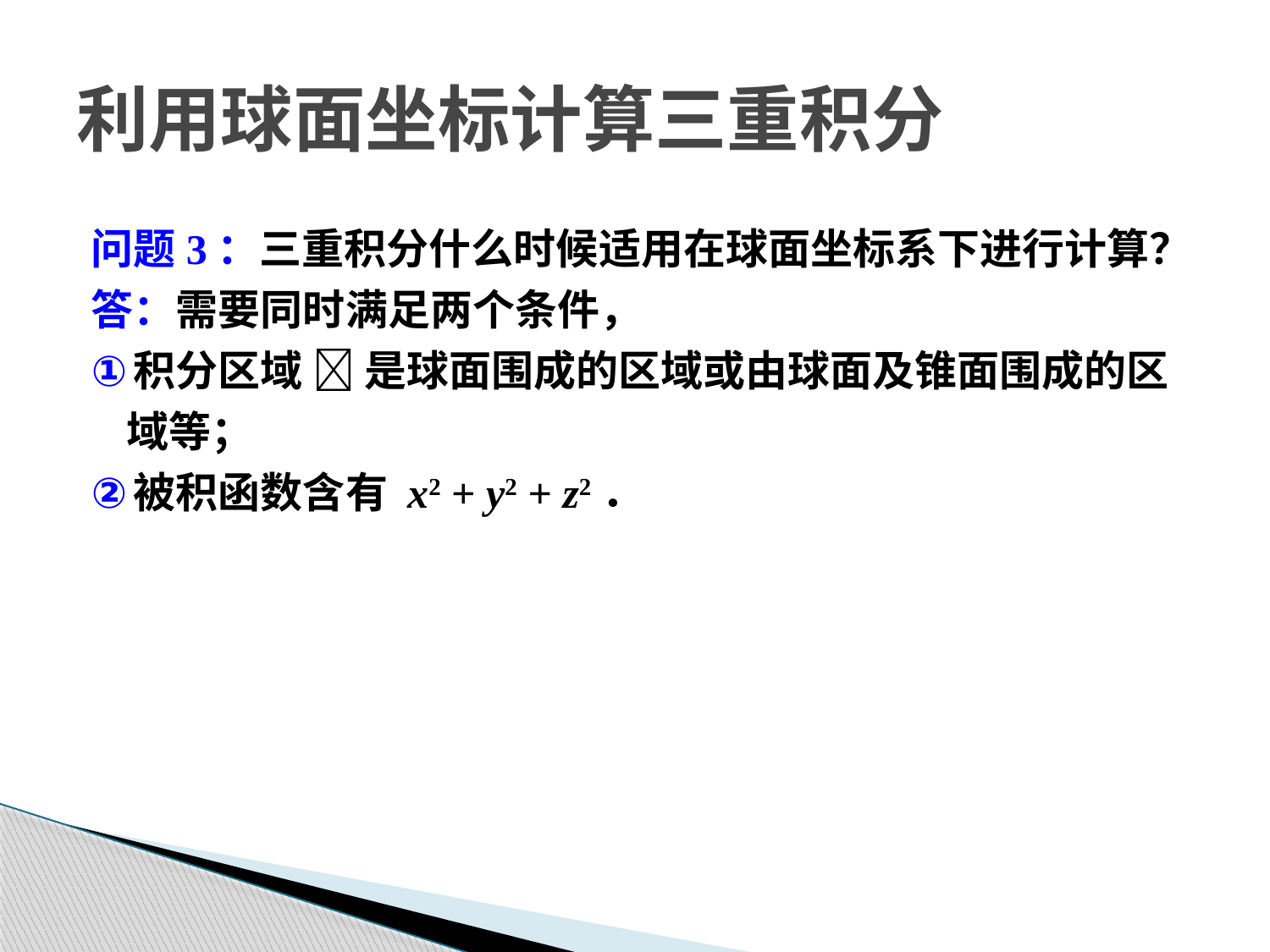

# 利用球面坐标计算三重积分
问题3：三重积分什么时候适用在球面坐标系下进行计算？
答：需要同时满足两个条件，
积分区域 Ω 是球面围成的区域或由球面及锥面围成的区域等；
被积函数含有 x2 + y2 + z2．